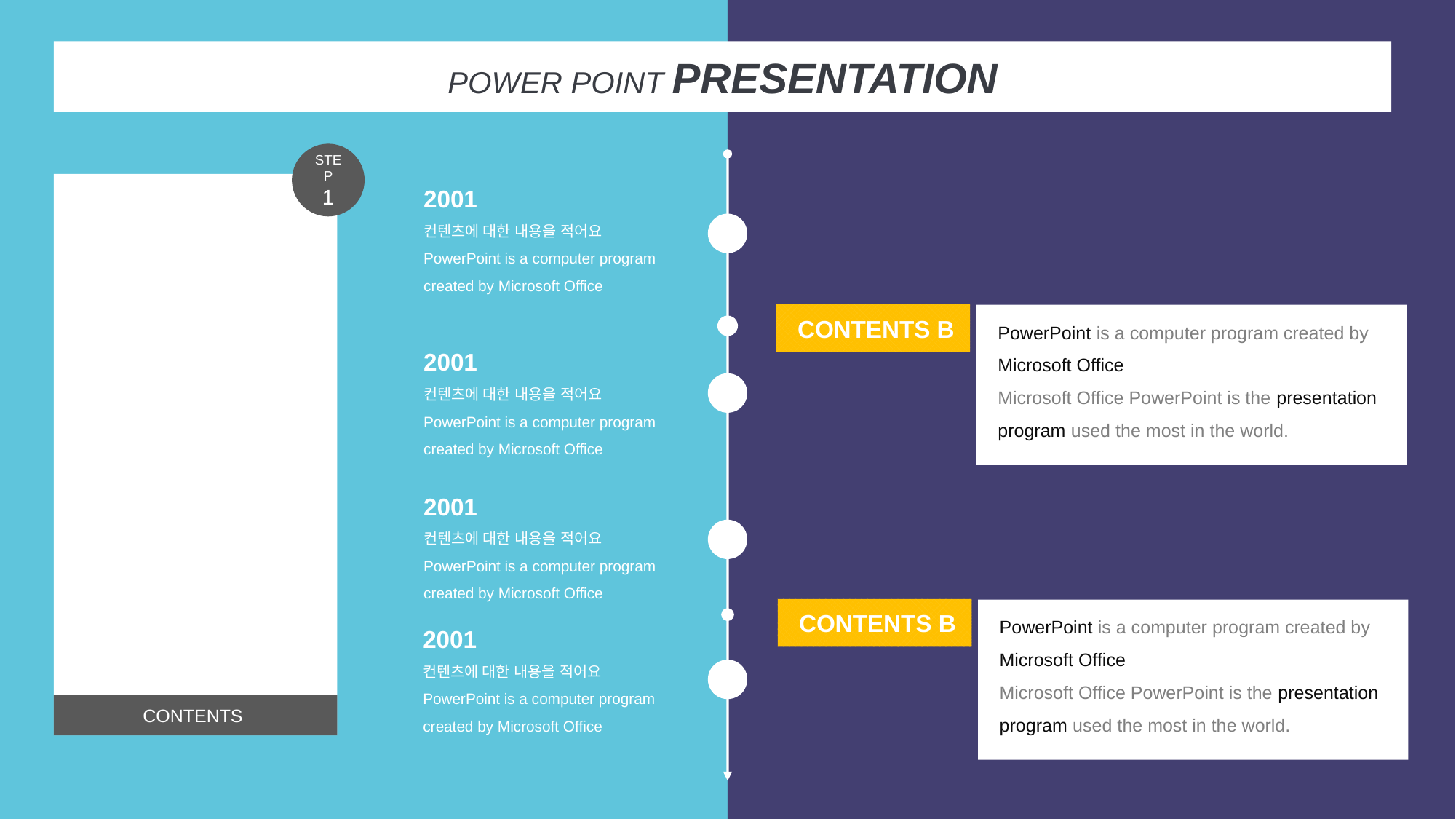

POWER POINT PRESENTATION
STEP
1

2001
컨텐츠에 대한 내용을 적어요
PowerPoint is a computer program created by Microsoft Office
CONTENTS B
PowerPoint is a computer program created by Microsoft Office
Microsoft Office PowerPoint is the presentation program used the most in the world.
2001
컨텐츠에 대한 내용을 적어요
PowerPoint is a computer program created by Microsoft Office
2001
컨텐츠에 대한 내용을 적어요
PowerPoint is a computer program created by Microsoft Office
CONTENTS B
PowerPoint is a computer program created by Microsoft Office
Microsoft Office PowerPoint is the presentation program used the most in the world.
2001
컨텐츠에 대한 내용을 적어요
PowerPoint is a computer program created by Microsoft Office
CONTENTS